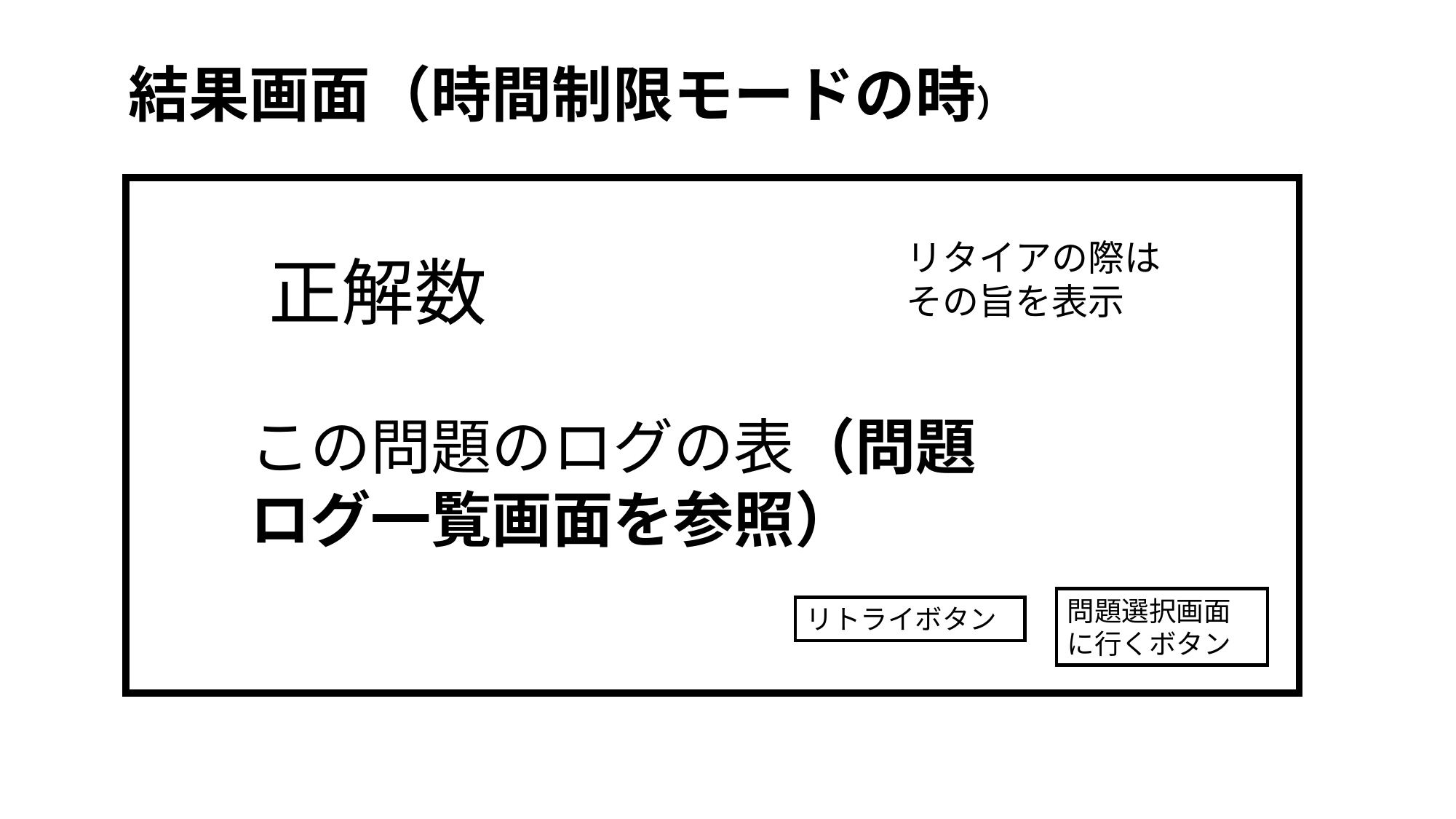

結果画面（時間制限モードの時）

リタイアの際はその旨を表示
正解数
この問題のログの表（問題ログ一覧画面を参照）
問題選択画面に行くボタン
リトライボタン